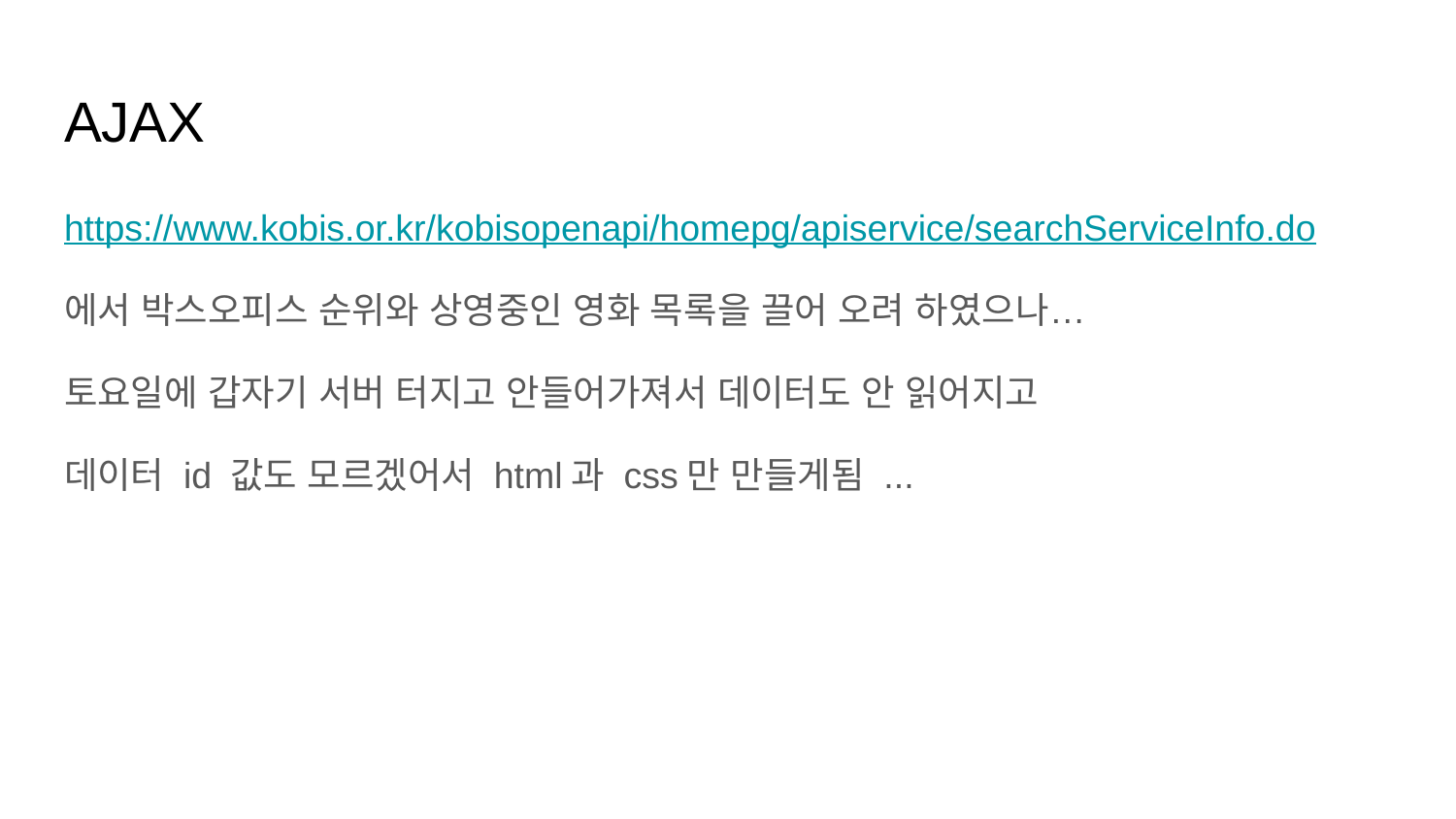

# AJAX
https://www.kobis.or.kr/kobisopenapi/homepg/apiservice/searchServiceInfo.do
에서 박스오피스 순위와 상영중인 영화 목록을 끌어 오려 하였으나…
토요일에 갑자기 서버 터지고 안들어가져서 데이터도 안 읽어지고
데이터 id 값도 모르겠어서 html과 css만 만들게됨 ...